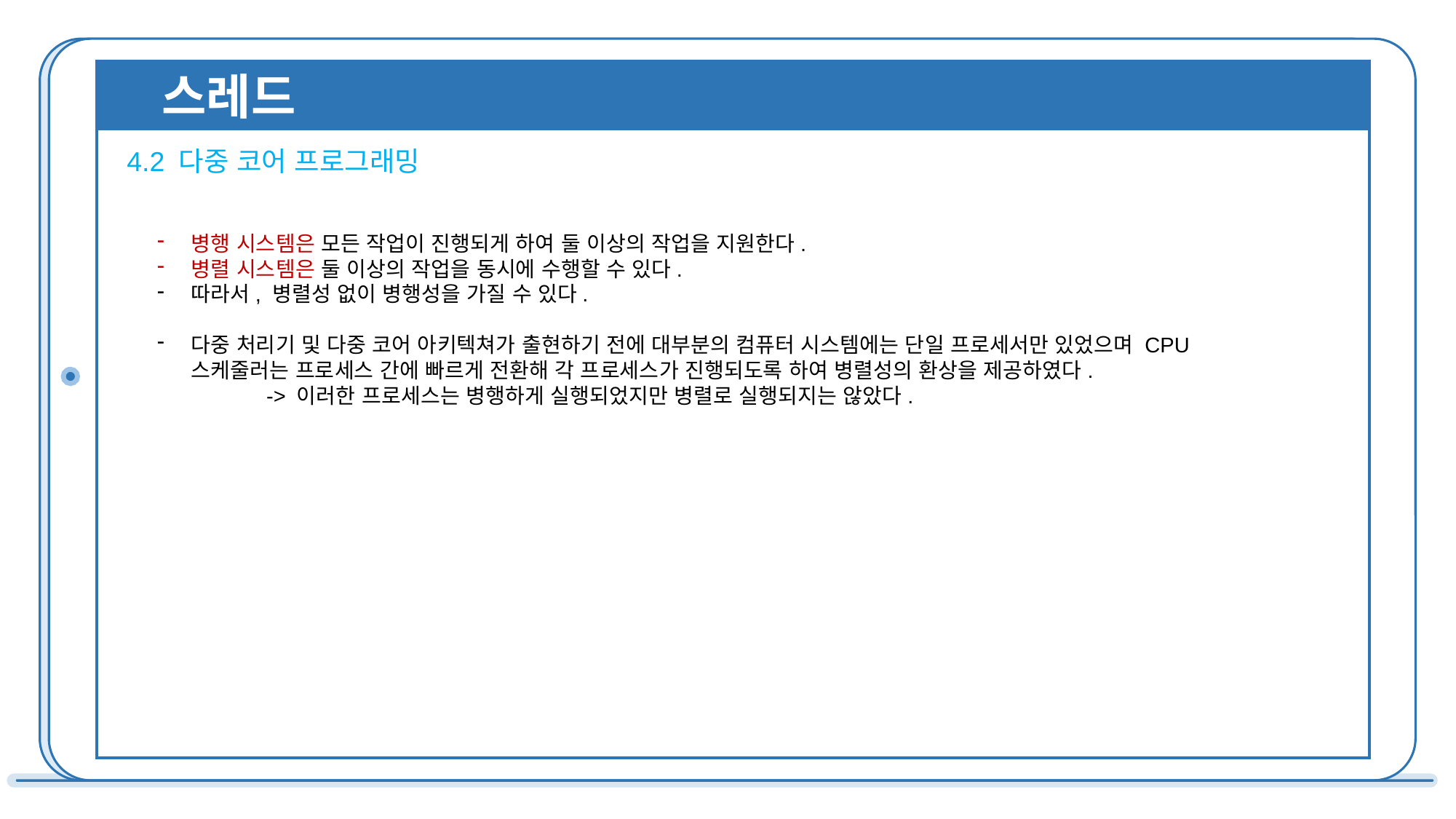

스레드

4.2 다중 코어 프로그래밍
병행 시스템은 모든 작업이 진행되게 하여 둘 이상의 작업을 지원한다.
병렬 시스템은 둘 이상의 작업을 동시에 수행할 수 있다.
따라서, 병렬성 없이 병행성을 가질 수 있다.

다중 처리기 및 다중 코어 아키텍쳐가 출현하기 전에 대부분의 컴퓨터 시스템에는 단일 프로세서만 있었으며 CPU 스케줄러는 프로세스 간에 빠르게 전환해 각 프로세스가 진행되도록 하여 병렬성의 환상을 제공하였다.
	-> 이러한 프로세스는 병행하게 실행되었지만 병렬로 실행되지는 않았다.